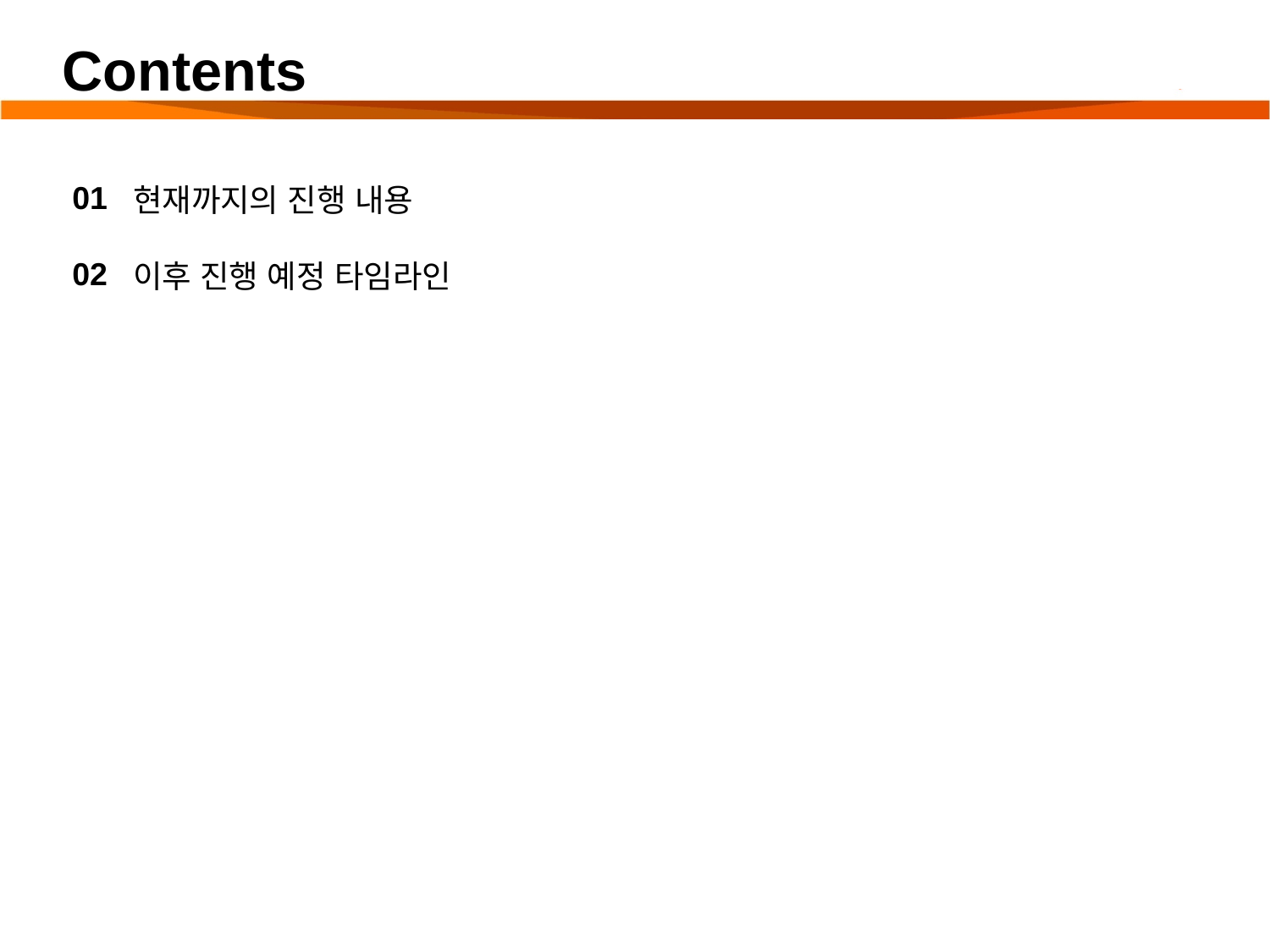

# Contents
01

02

현재까지의 진행 내용

이후 진행 예정 타임라인